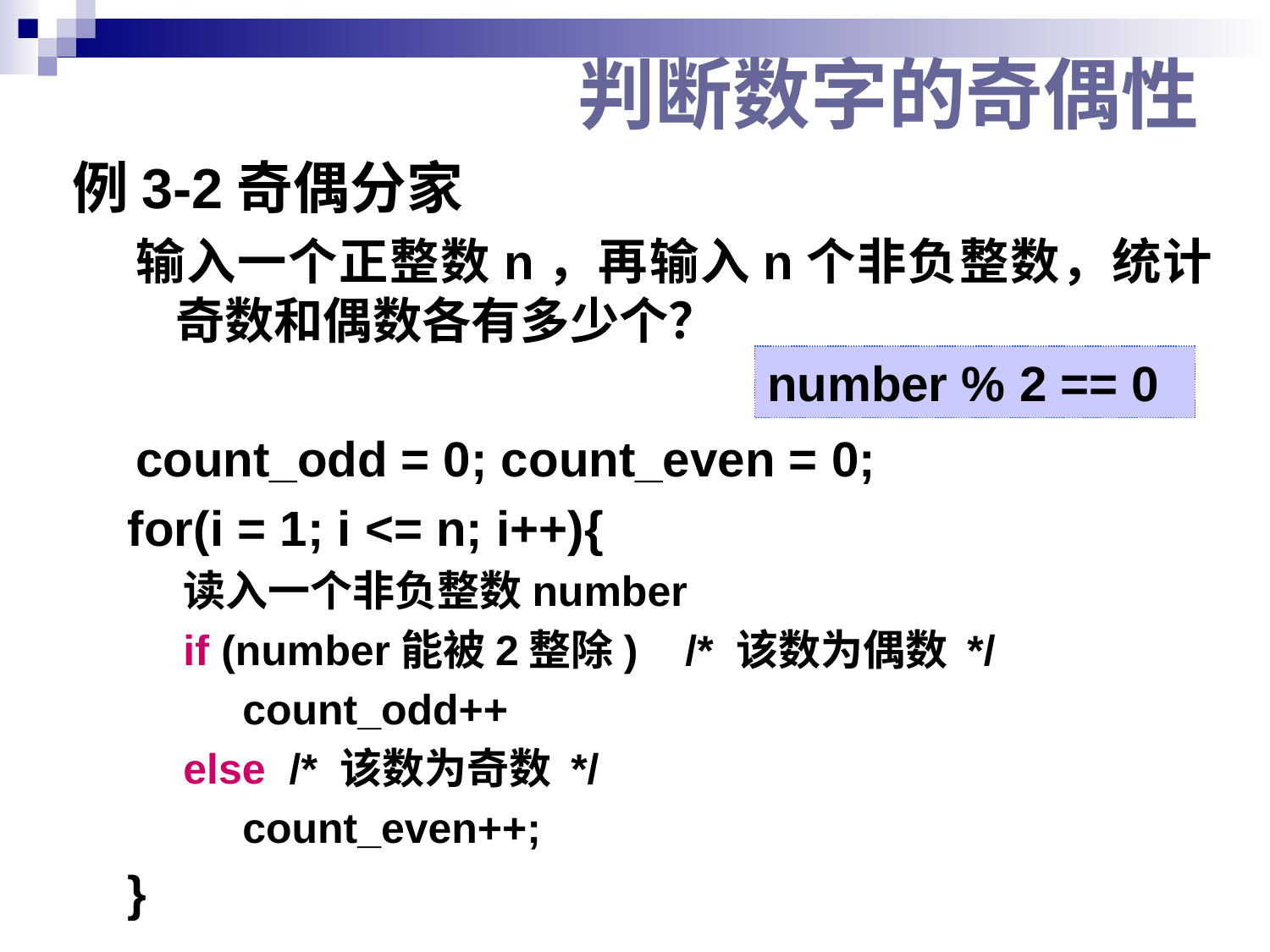

# 判断数字的奇偶性
例3-2奇偶分家
输入一个正整数n，再输入n个非负整数，统计奇数和偶数各有多少个？

count_odd = 0; count_even = 0;
for(i = 1; i <= n; i++){
读入一个非负整数number
if (number能被2整除)    /* 该数为偶数 */
     count_odd++
else  /* 该数为奇数 */
     count_even++;
}

number % 2 == 0